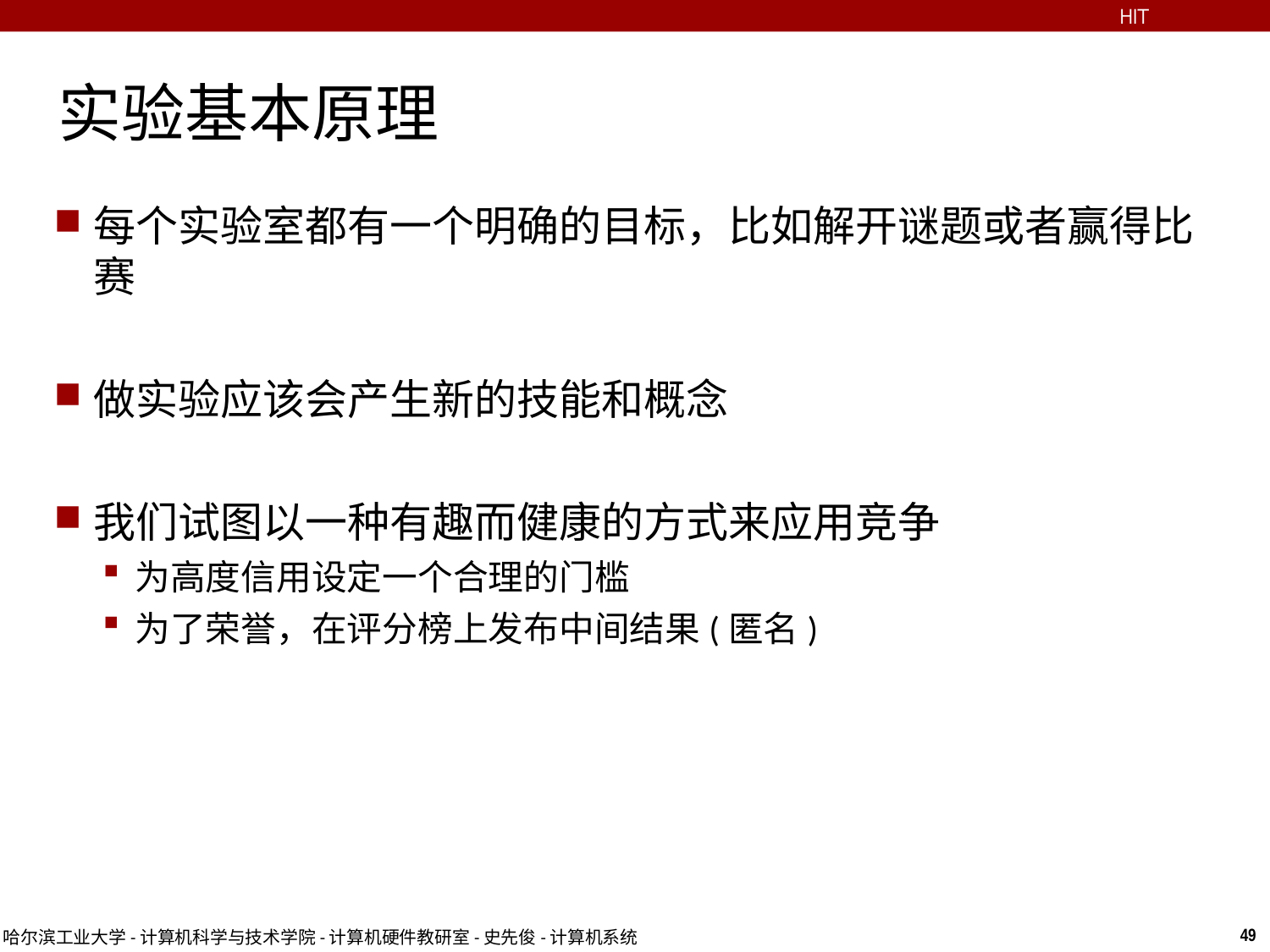

HIT
# 实验基本原理
每个实验室都有一个明确的目标，比如解开谜题或者赢得比赛

做实验应该会产生新的技能和概念

我们试图以一种有趣而健康的方式来应用竞争
为高度信用设定一个合理的门槛
为了荣誉，在评分榜上发布中间结果(匿名)